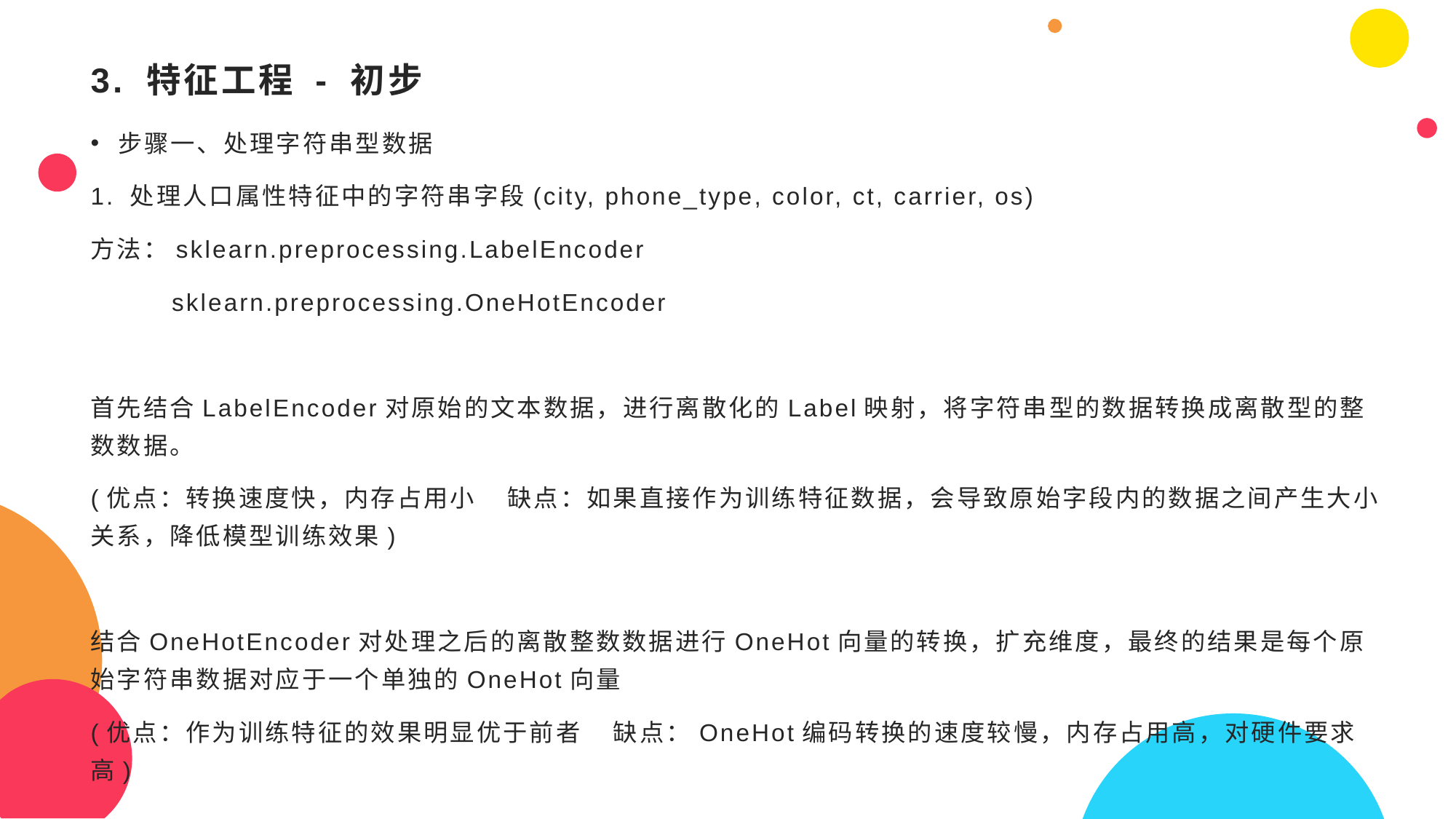

# 3. 特征工程 - 初步
步骤一、处理字符串型数据
1. 处理人口属性特征中的字符串字段(city, phone_type, color, ct, carrier, os)
方法：sklearn.preprocessing.LabelEncoder
         sklearn.preprocessing.OneHotEncoder

首先结合LabelEncoder对原始的文本数据，进行离散化的Label映射，将字符串型的数据转换成离散型的整数数据。
(优点：转换速度快，内存占用小    缺点：如果直接作为训练特征数据，会导致原始字段内的数据之间产生大小关系，降低模型训练效果)

结合OneHotEncoder对处理之后的离散整数数据进行OneHot向量的转换，扩充维度，最终的结果是每个原始字符串数据对应于一个单独的OneHot向量
(优点：作为训练特征的效果明显优于前者    缺点：OneHot编码转换的速度较慢，内存占用高，对硬件要求高)